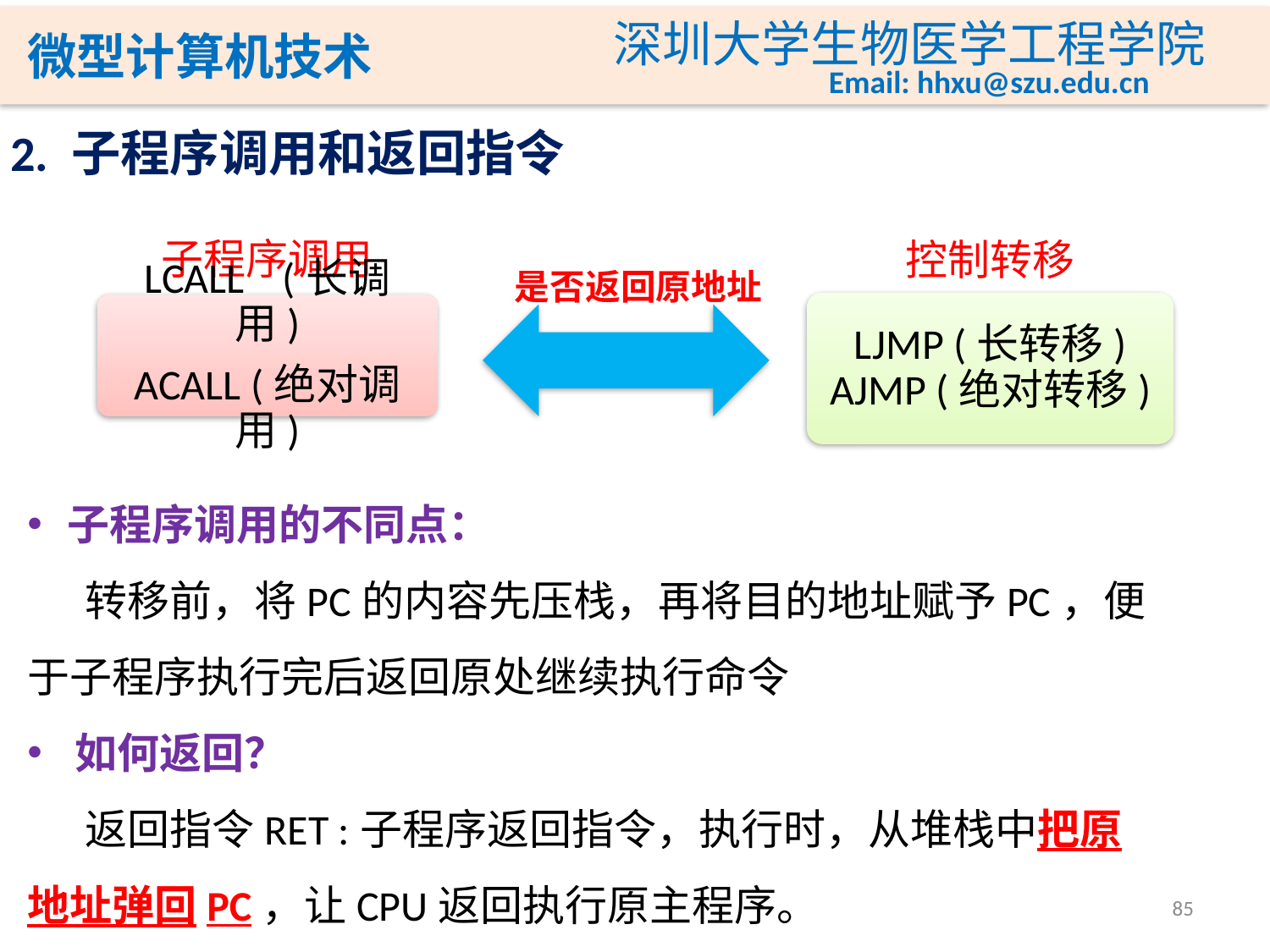

2. 子程序调用和返回指令
子程序调用

LCALL    (长调用)
ACALL (绝对调用)
控制转移

LJMP (长转移) AJMP (绝对转移)
是否返回原地址

子程序调用的不同点：
     转移前，将PC的内容先压栈，再将目的地址赋予PC，便于子程序执行完后返回原处继续执行命令
如何返回？
     返回指令RET :子程序返回指令，执行时，从堆栈中把原地址弹回PC，让CPU返回执行原主程序。
85